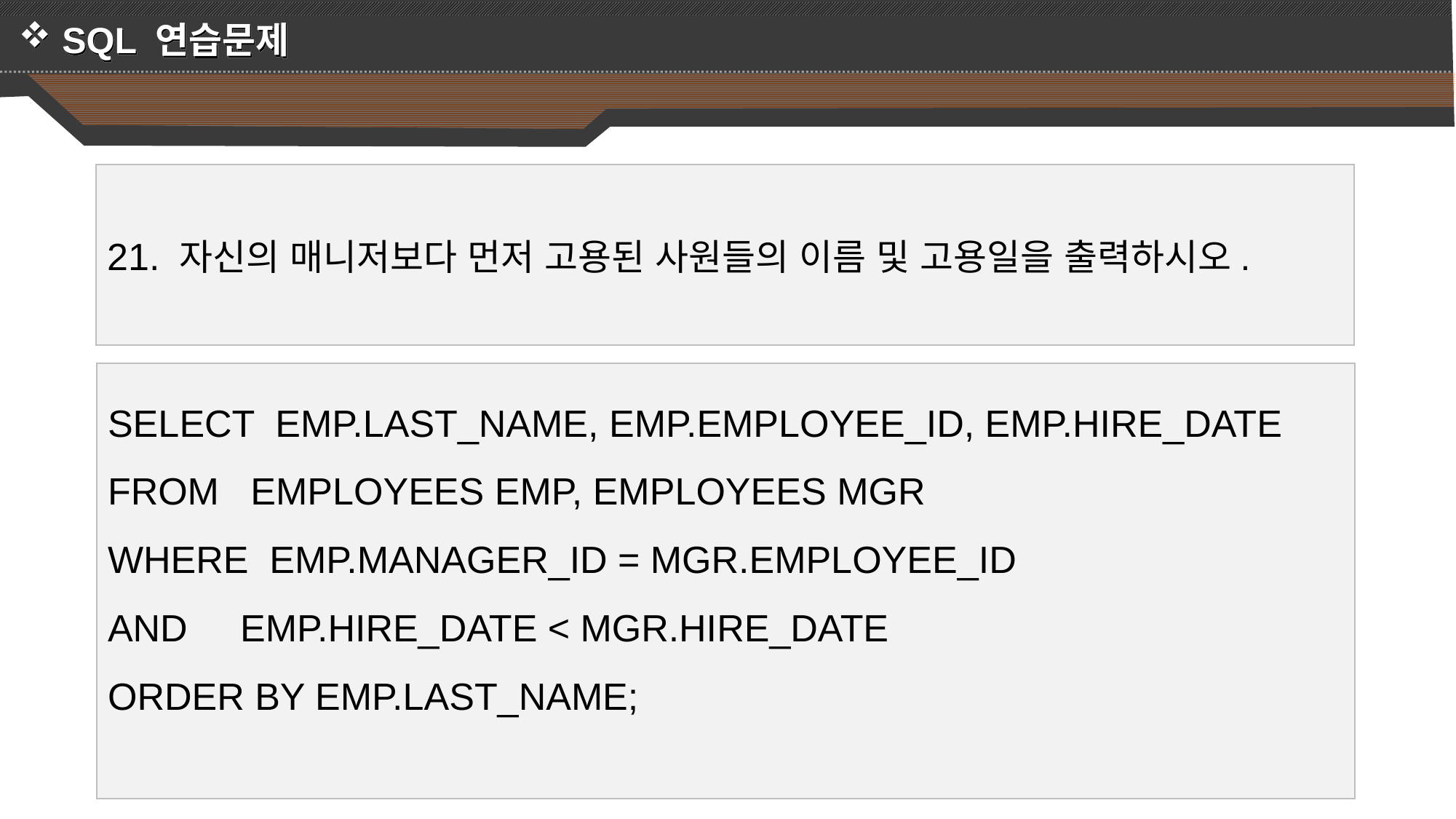

SQL 연습문제

21. 자신의 매니저보다 먼저 고용된 사원들의 이름 및 고용일을 출력하시오.
SELECT  EMP.LAST_NAME, EMP.EMPLOYEE_ID, EMP.HIRE_DATE
FROM   EMPLOYEES EMP, EMPLOYEES MGR
WHERE  EMP.MANAGER_ID = MGR.EMPLOYEE_ID
AND     EMP.HIRE_DATE < MGR.HIRE_DATE
ORDER BY EMP.LAST_NAME;